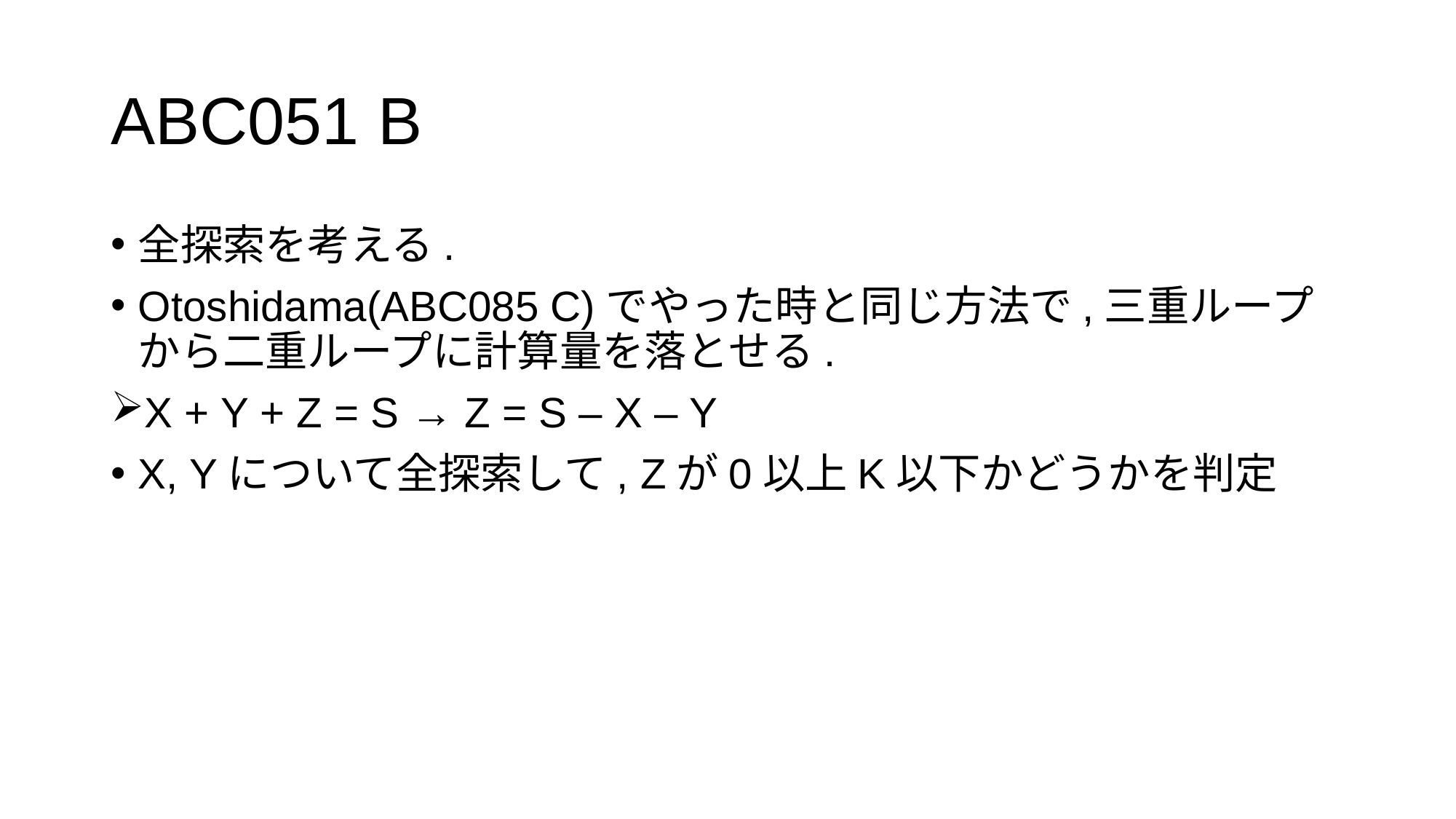

# ABC051 B
全探索を考える.
Otoshidama(ABC085 C)でやった時と同じ方法で,三重ループから二重ループに計算量を落とせる.
X + Y + Z = S → Z = S – X – Y
X, Yについて全探索して, Zが0以上K以下かどうかを判定